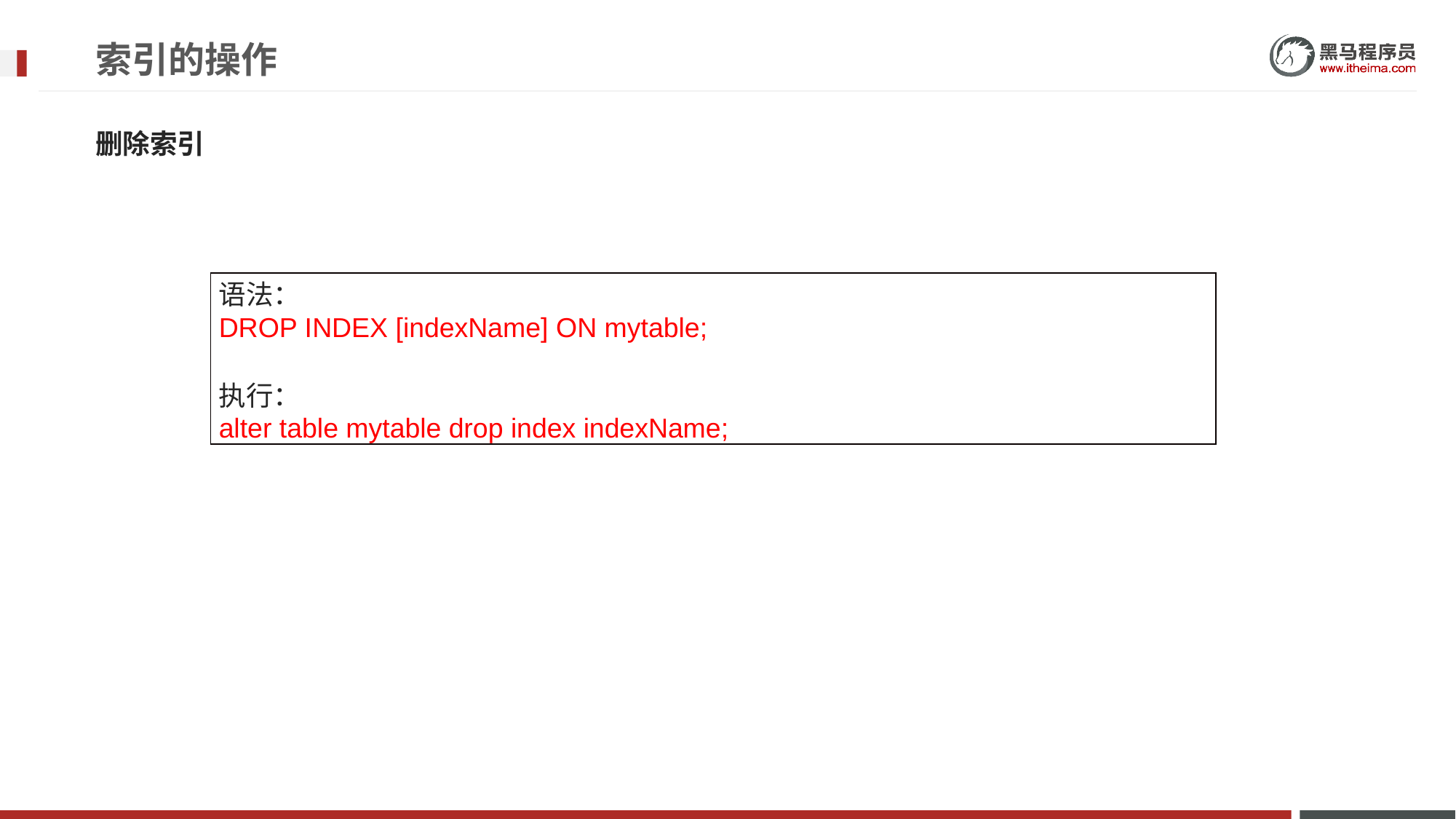

# 索引的操作
删除索引
| 语法： DROP INDEX [indexName] ON mytable; 执行： alter table mytable drop index indexName; |
| --- |